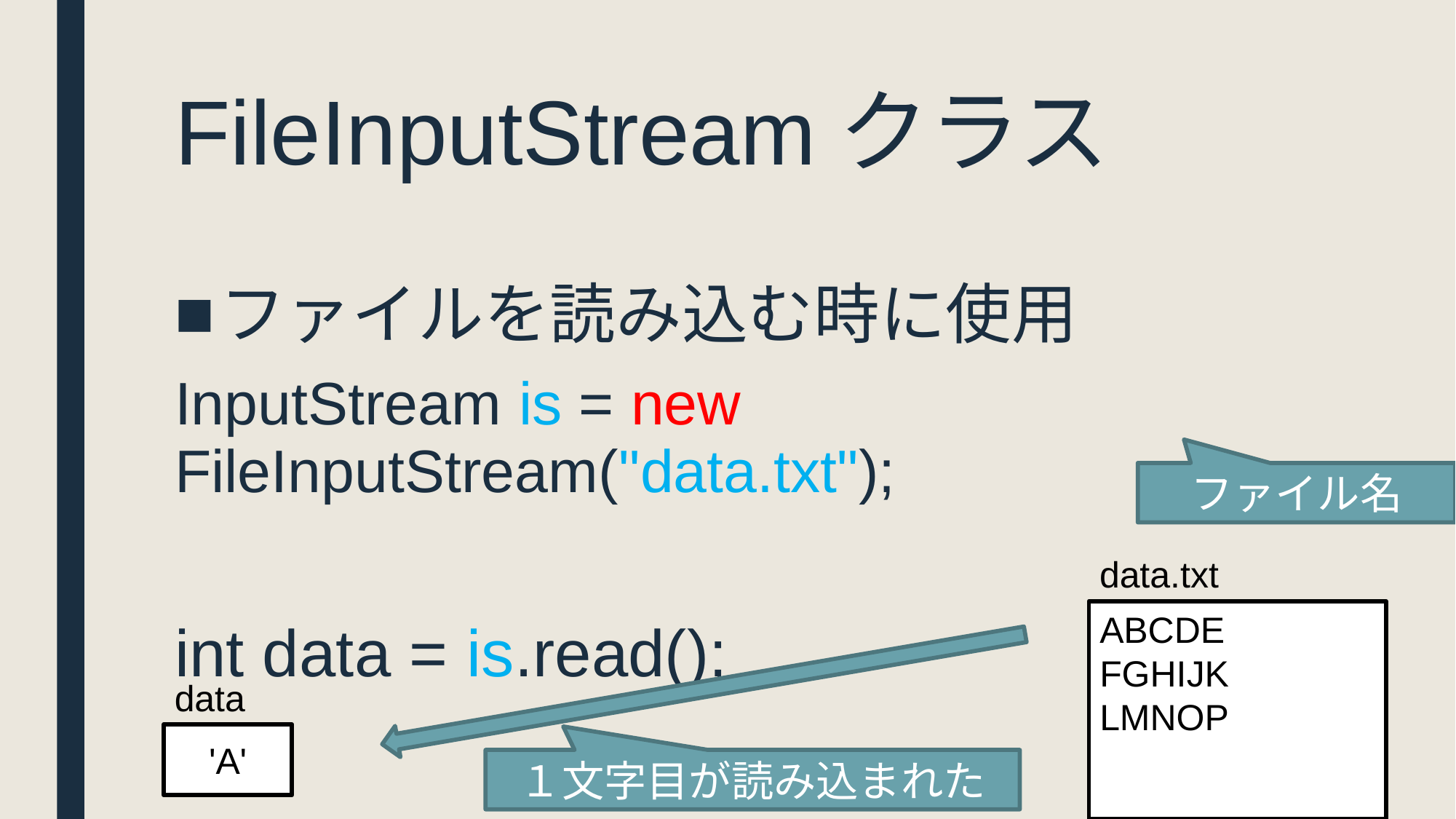

# FileInputStreamクラス
ファイルを読み込む時に使用
InputStream is = new FileInputStream("data.txt");

int data = is.read();
ファイル名
data.txt
ABCDE
FGHIJK
LMNOP
data

'A'
１文字目が読み込まれた